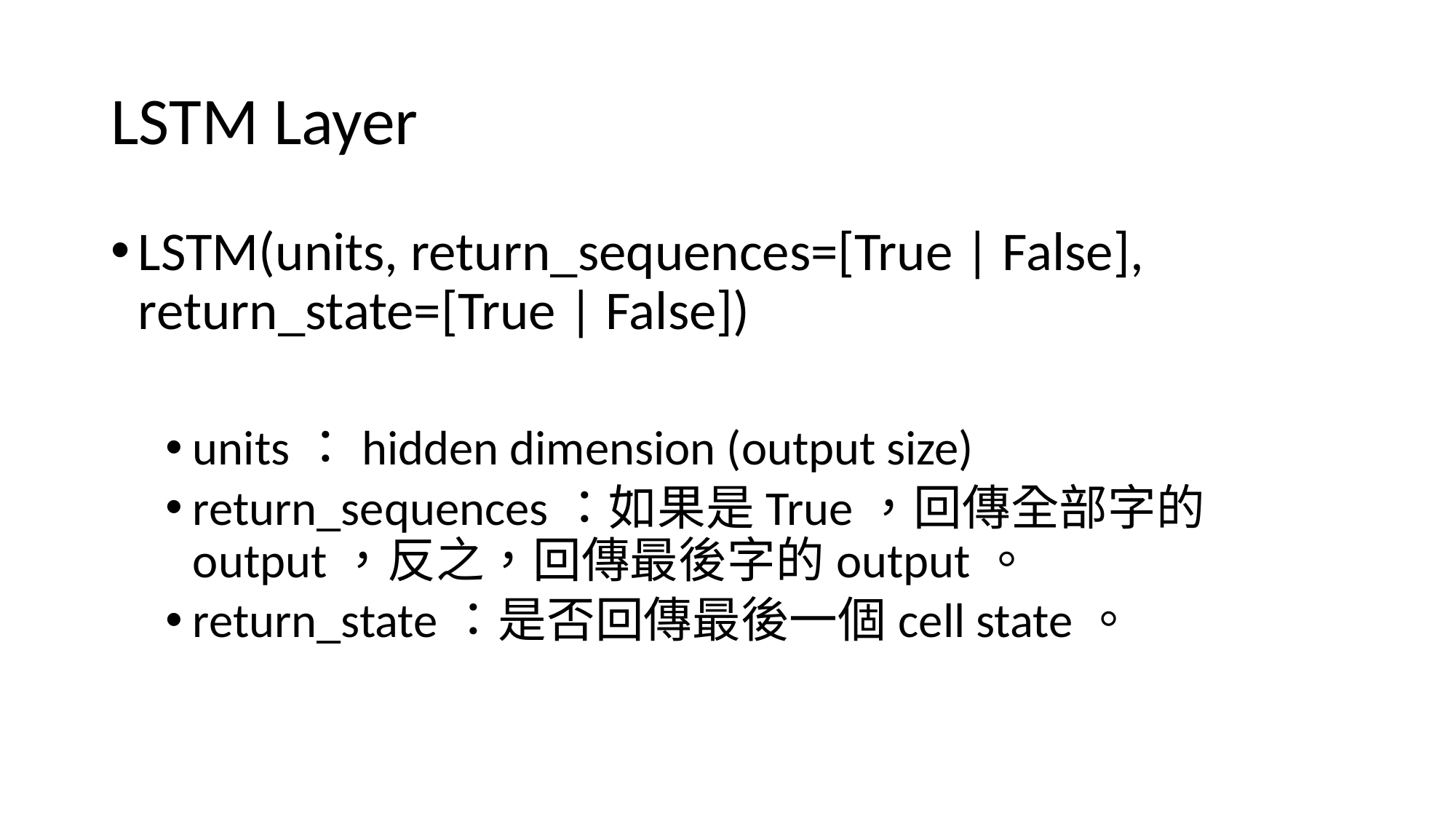

# LSTM Layer
LSTM(units, return_sequences=[True | False], return_state=[True | False])

units：hidden dimension (output size)
return_sequences：如果是True，回傳全部字的 output，反之，回傳最後字的output。
return_state：是否回傳最後⼀個cell state。